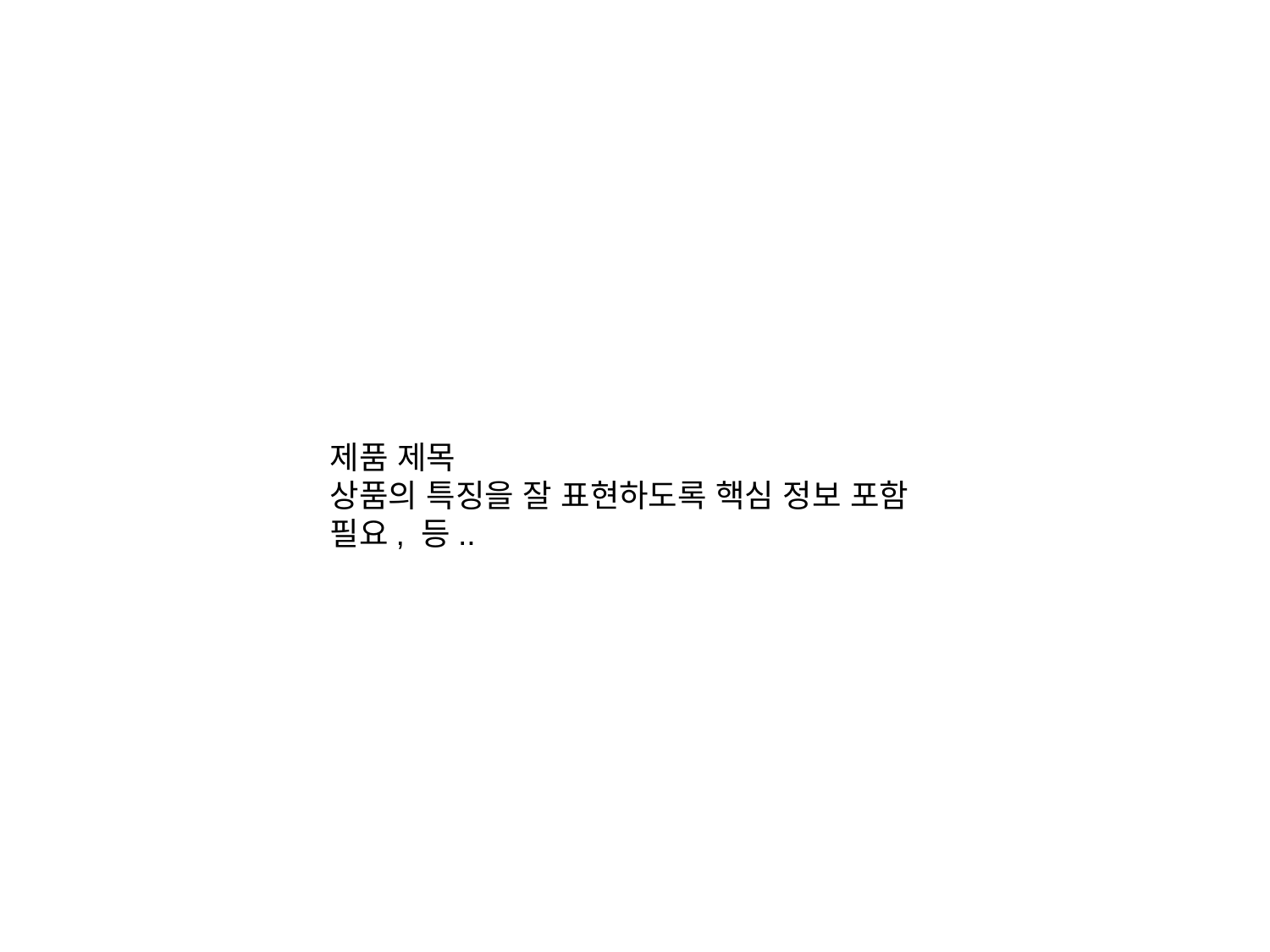

제품 제목
상품의 특징을 잘 표현하도록 핵심 정보 포함 필요, 등..